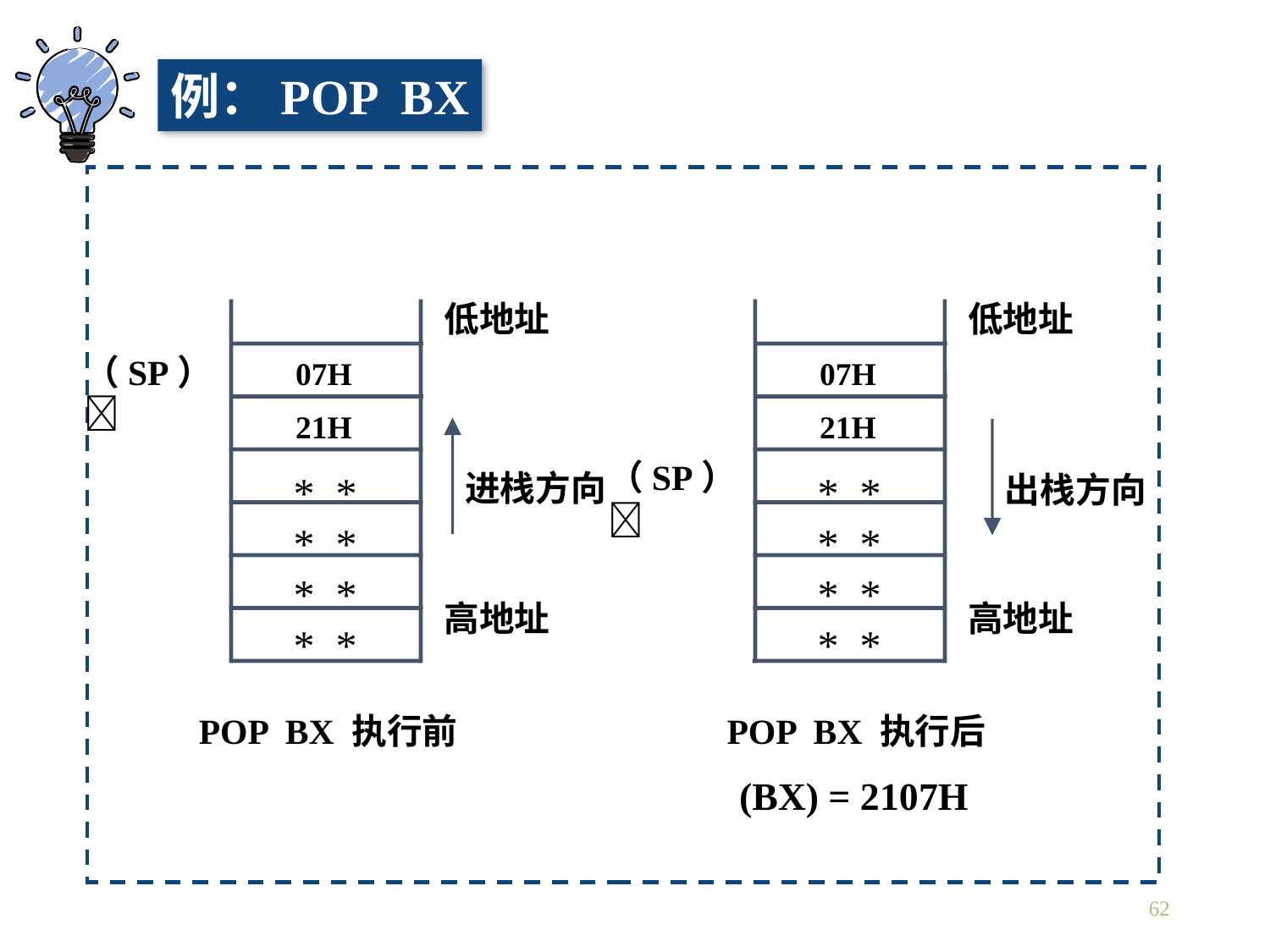

例：POP  BX

低地址

高地址

（SP）→

07H
21H

进栈方向

*  *
*  *
*  *
*  *

POP  BX 执行前
低地址

高地址

07H
21H

（SP）→

*  *
*  *
*  *
*  *

   POP  BX 执行后
    (BX) = 2107H

出栈方向
62